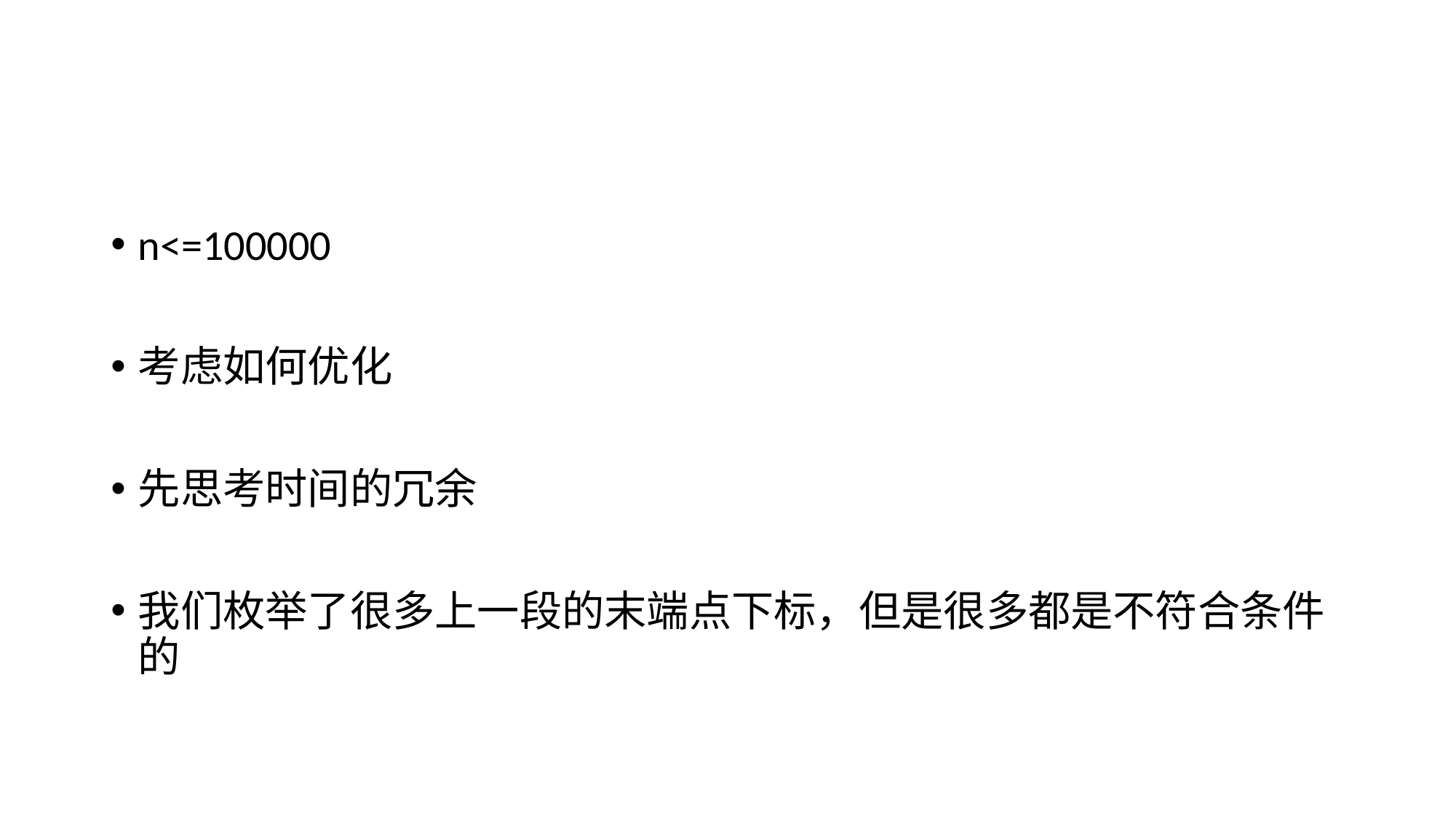

#
n<=100000

考虑如何优化

先思考时间的冗余

我们枚举了很多上一段的末端点下标，但是很多都是不符合条件的